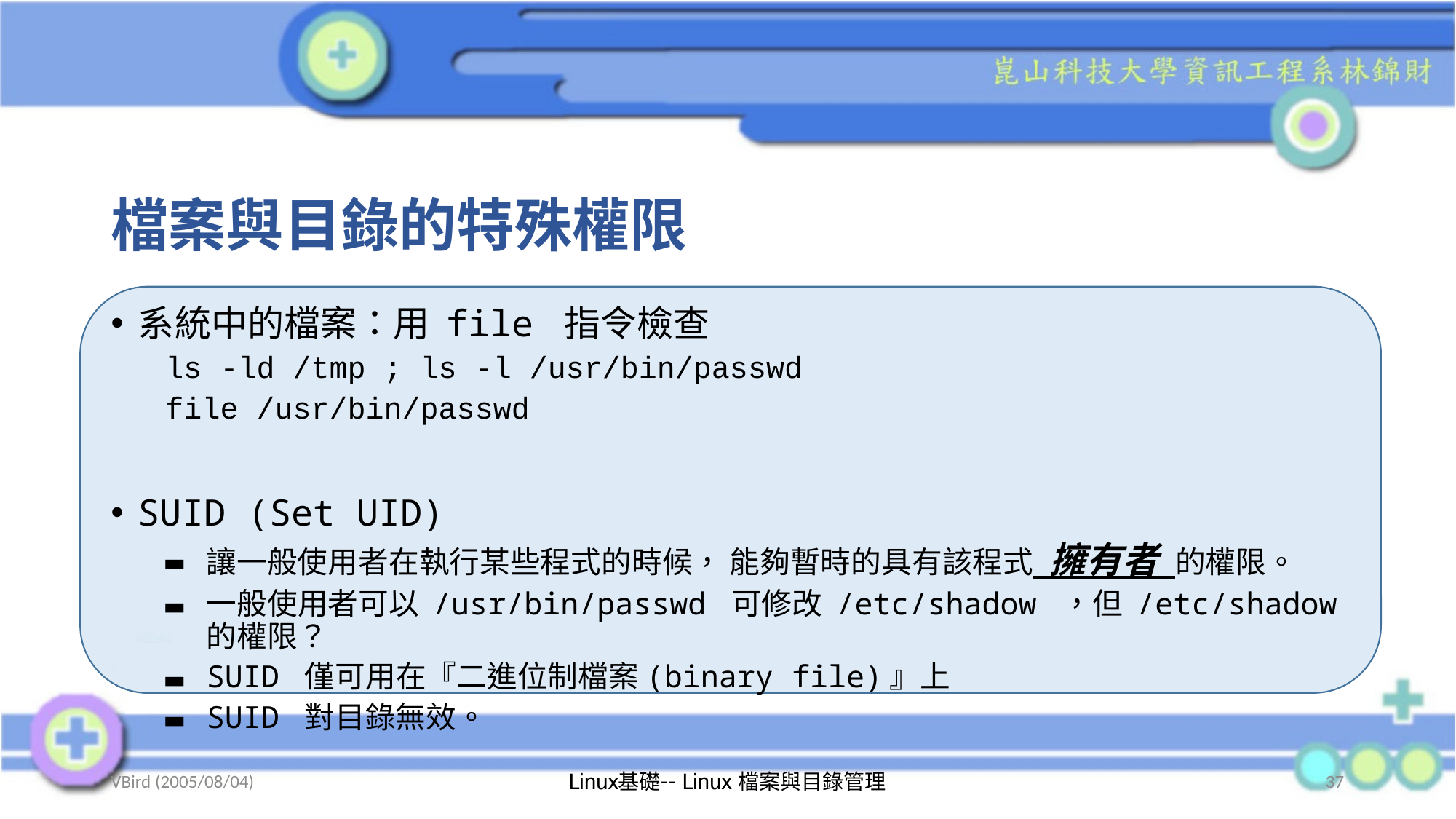

# 檔案與目錄的特殊權限

系統中的檔案：用 file 指令檢查
ls -ld /tmp ; ls -l /usr/bin/passwd
file /usr/bin/passwd

SUID (Set UID)
讓一般使用者在執行某些程式的時候， 能夠暫時的具有該程式  擁有者  的權限。
一般使用者可以 /usr/bin/passwd 可修改 /etc/shadow ，但 /etc/shadow 的權限？
SUID 僅可用在『二進位制檔案(binary file)』上
SUID 對目錄無效。
VBird (2005/08/04)
Linux基礎-- Linux 檔案與目錄管理
37